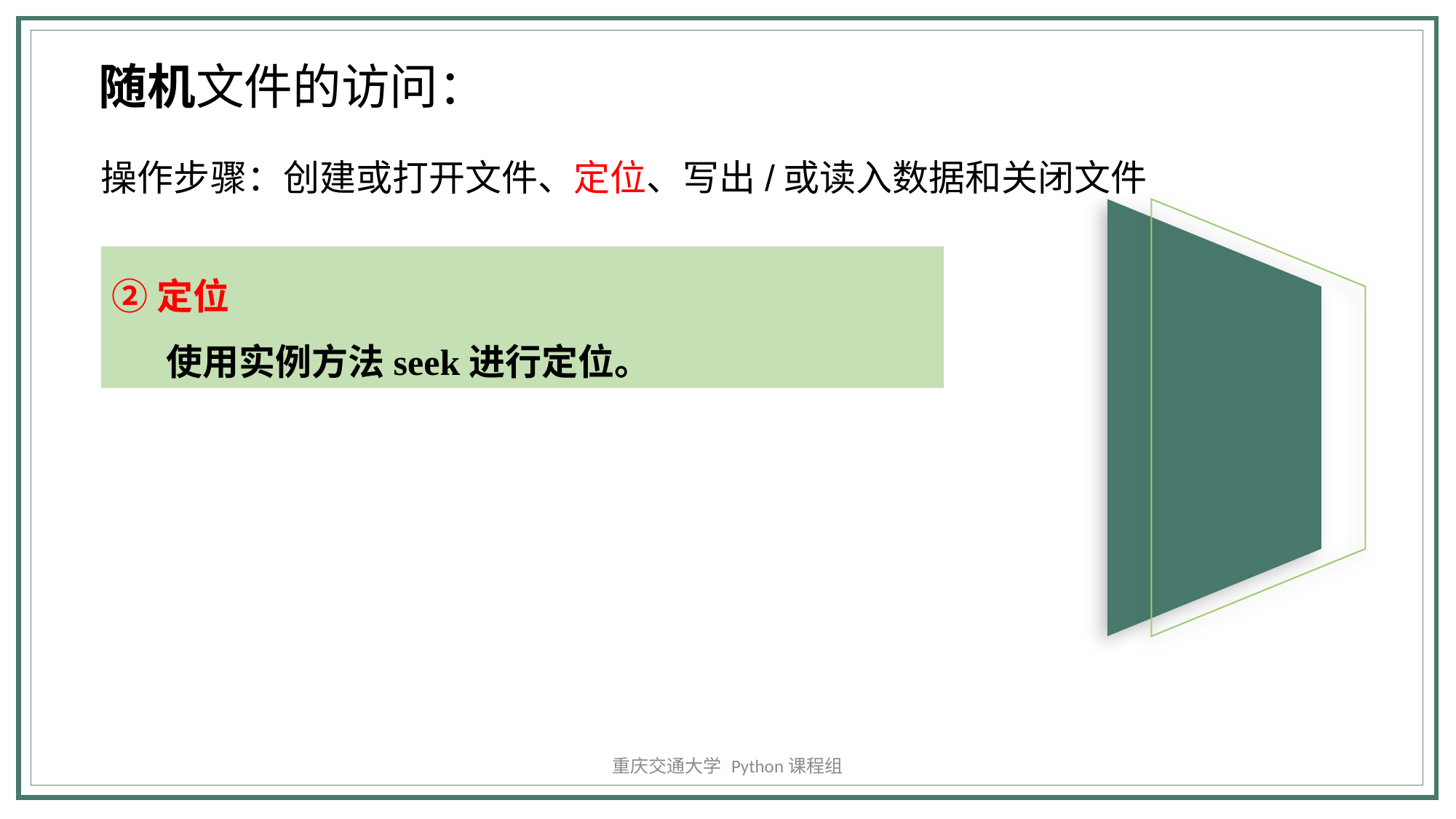

随机文件的访问：
操作步骤：创建或打开文件、定位、写出/或读入数据和关闭文件

②定位
使用实例方法seek进行定位。
添加标题
重庆交通大学 Python课程组